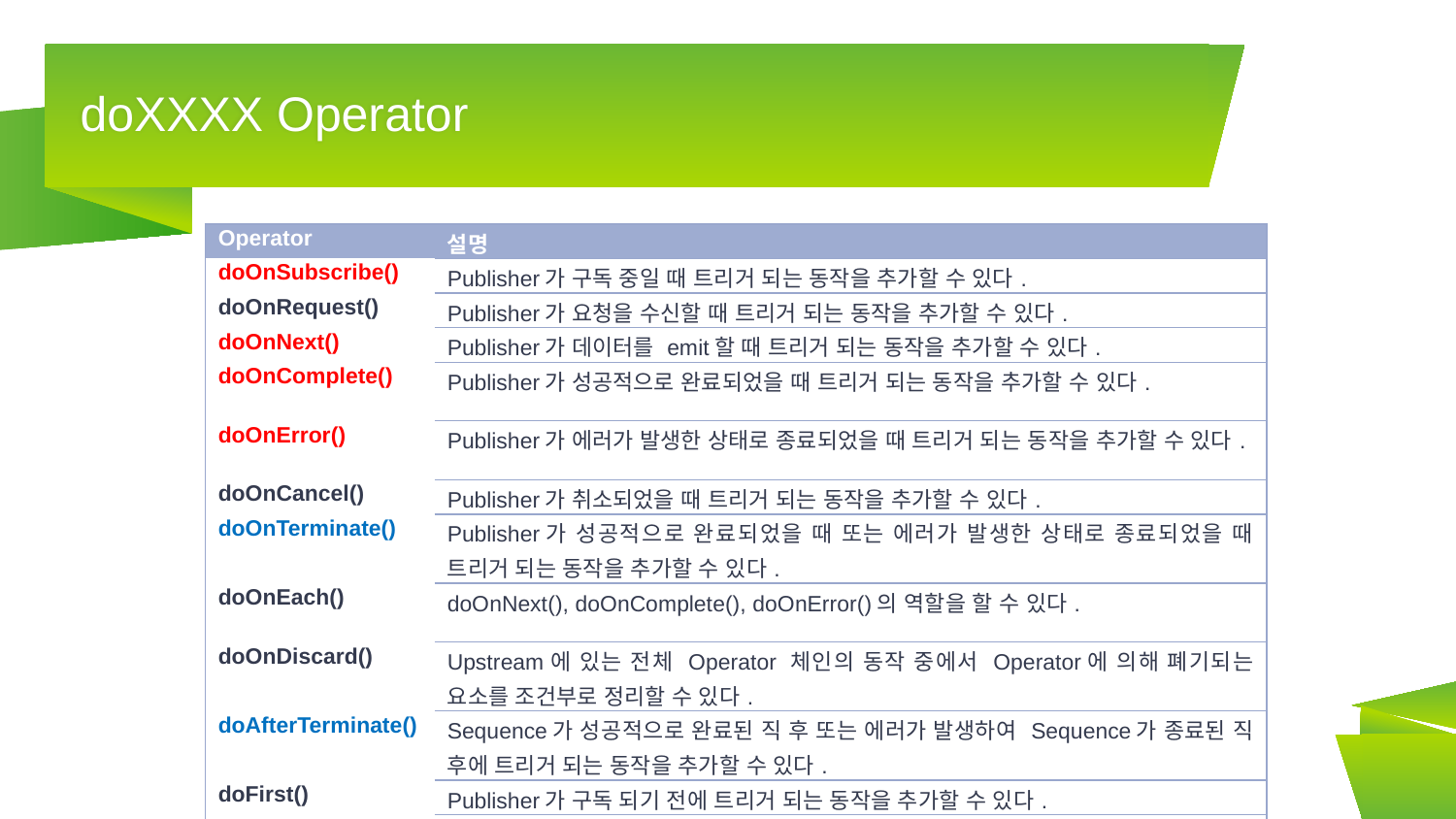

# doXXXX Operator
| Operator | 설명 |
| --- | --- |
| doOnSubscribe() | Publisher가 구독 중일 때 트리거 되는 동작을 추가할 수 있다. |
| doOnRequest() | Publisher가 요청을 수신할 때 트리거 되는 동작을 추가할 수 있다. |
| doOnNext() | Publisher가 데이터를 emit할 때 트리거 되는 동작을 추가할 수 있다. |
| doOnComplete() | Publisher가 성공적으로 완료되었을 때 트리거 되는 동작을 추가할 수 있다. |
| doOnError() | Publisher가 에러가 발생한 상태로 종료되었을 때 트리거 되는 동작을 추가할 수 있다. |
| doOnCancel() | Publisher가 취소되었을 때 트리거 되는 동작을 추가할 수 있다. |
| doOnTerminate() | Publisher가 성공적으로 완료되었을 때 또는 에러가 발생한 상태로 종료되었을 때 트리거 되는 동작을 추가할 수 있다. |
| doOnEach() | doOnNext(), doOnComplete(), doOnError()의 역할을 할 수 있다. |
| doOnDiscard() | Upstream에 있는 전체 Operator 체인의 동작 중에서 Operator에 의해 폐기되는 요소를 조건부로 정리할 수 있다. |
| doAfterTerminate() | Sequence가 성공적으로 완료된 직 후 또는 에러가 발생하여 Sequence가 종료된 직 후에 트리거 되는 동작을 추가할 수 있다. |
| doFirst() | Publisher가 구독 되기 전에 트리거 되는 동작을 추가할 수 있다. |
| doFinally() | 에러를 포함해서 어떤 이유이든 간에 Publisher가 종료된 후 트리거 되는 동작을 추가할 수 있습니다. |